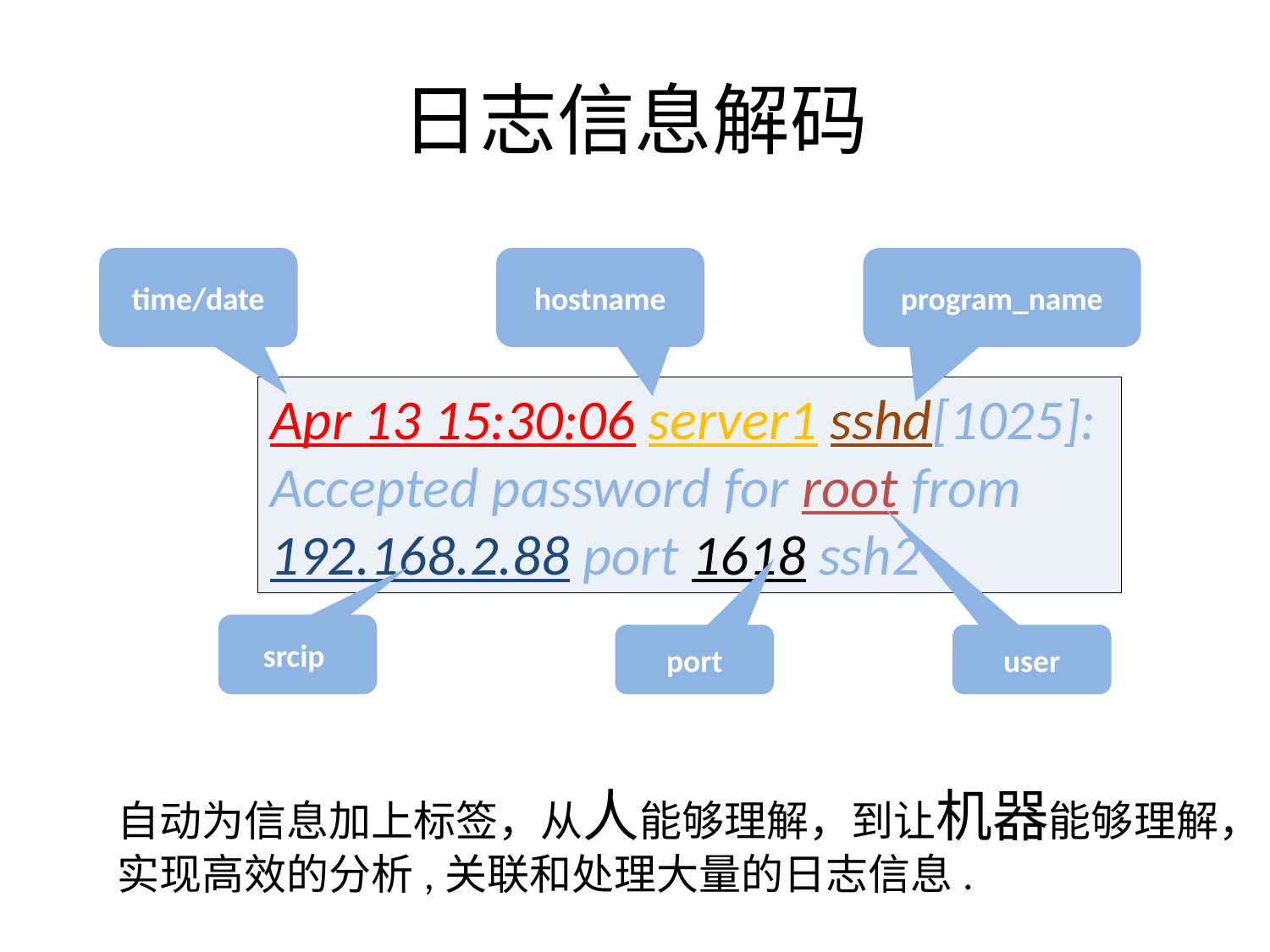

# 日志信息解码
time/date
hostname
program_name
Apr 13 15:30:06 server1 sshd[1025]: Accepted password for root from 192.168.2.88 port 1618 ssh2
srcip
port
user
自动为信息加上标签，从人能够理解，到让机器能够理解，
实现高效的分析,关联和处理大量的日志信息.